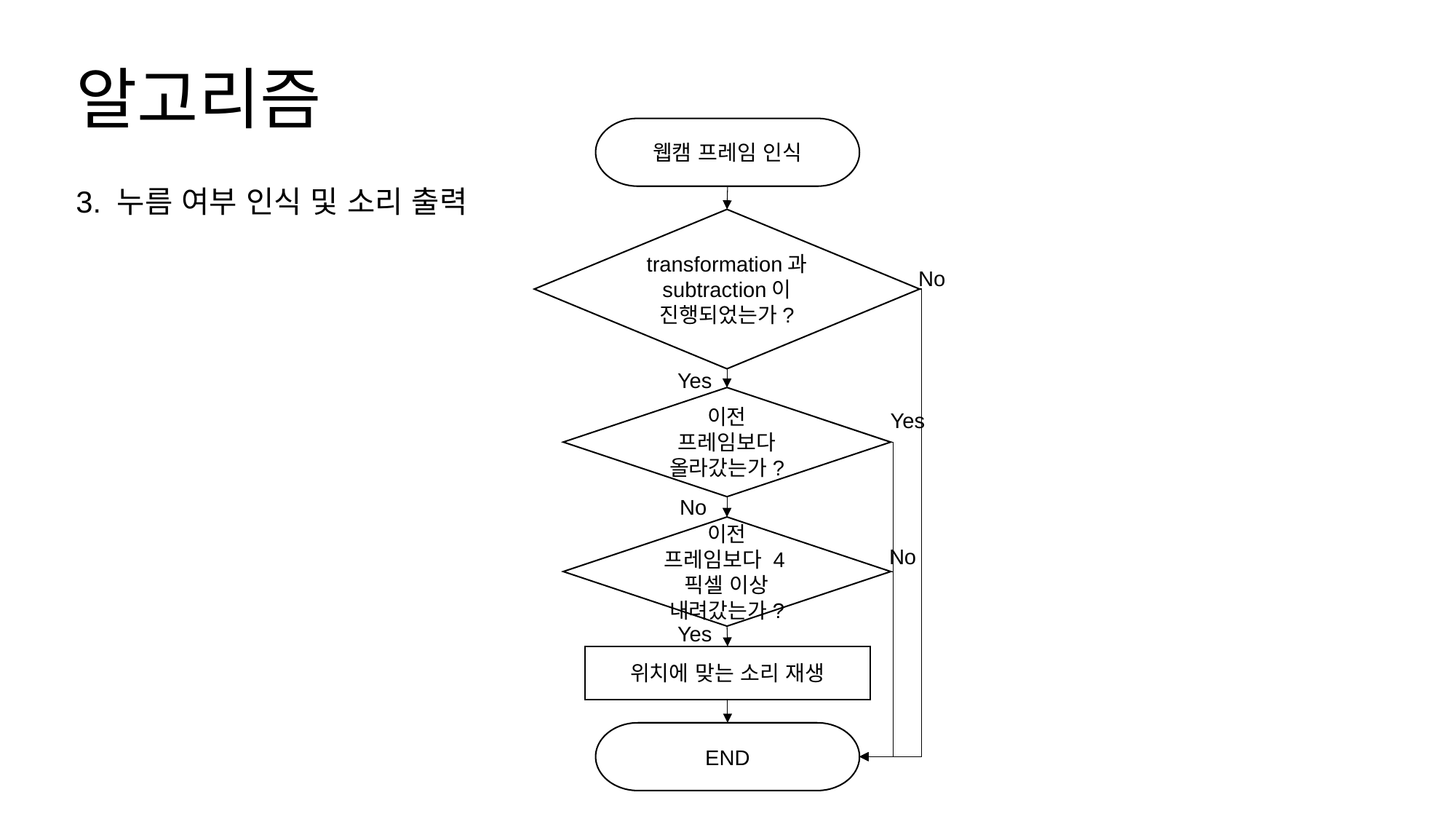

알고리즘
웹캠 프레임 인식
transformation과
subtraction이
진행되었는가?
No
Yes
이전 프레임보다 올라갔는가?
Yes
No
이전 프레임보다 4픽셀 이상
내려갔는가?
No
Yes
위치에 맞는 소리 재생
END
3. 누름 여부 인식 및 소리 출력